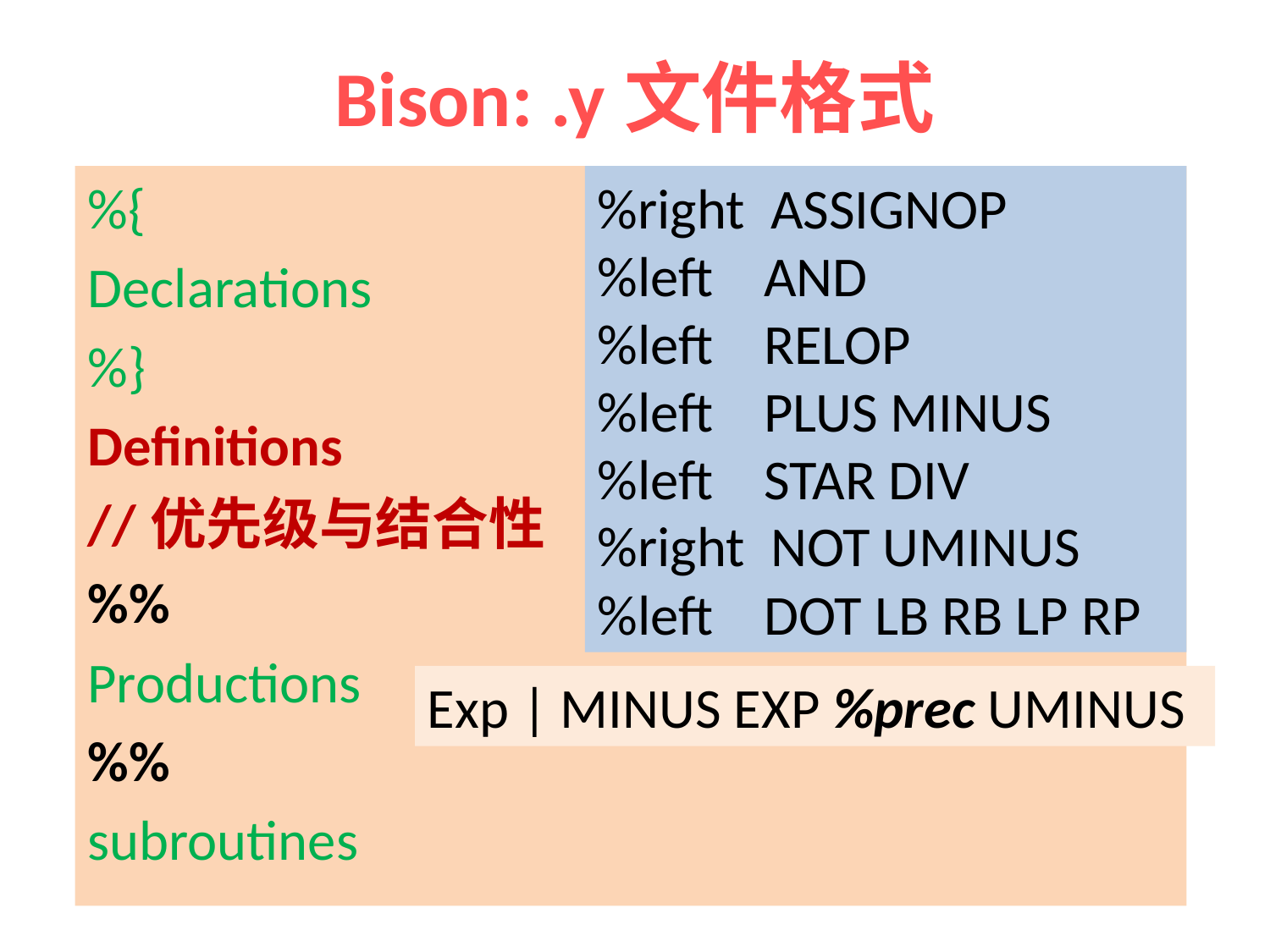

# Bison: .y文件格式
%{
Declarations
%}
Definitions
//优先级与结合性
%%
Productions
%%
subroutines
%right  ASSIGNOP
%left    AND
%left    RELOP
%left    PLUS MINUS
%left    STAR DIV
%right  NOT UMINUS
%left    DOT LB RB LP RP
Exp | MINUS EXP %prec UMINUS